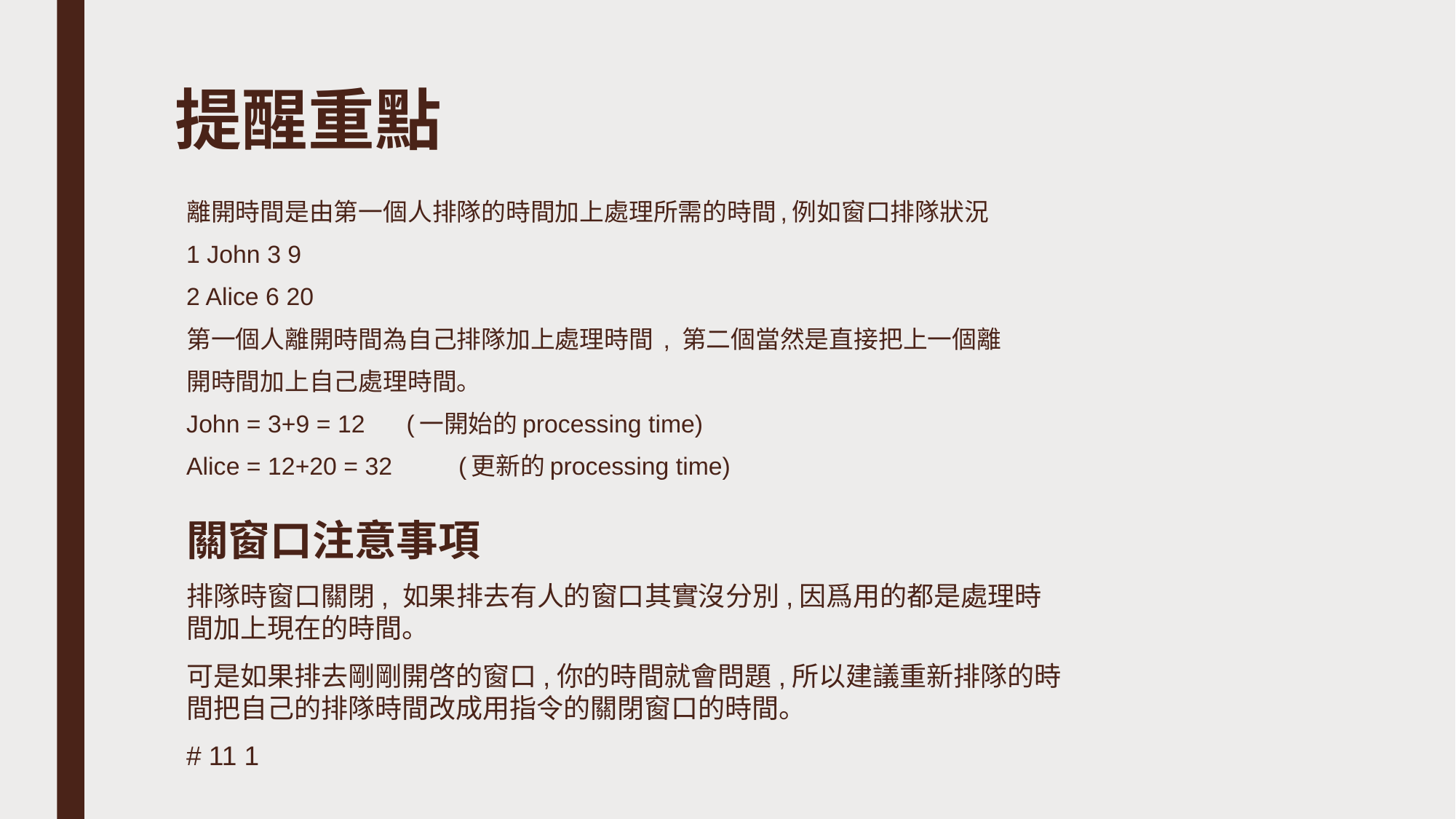

# 提醒重點
離開時間是由第一個人排隊的時間加上處理所需的時間,例如窗口排隊狀況
1 John 3 9
2 Alice 6 20
第一個人離開時間為自己排隊加上處理時間 , 第二個當然是直接把上一個離
開時間加上自己處理時間。
John = 3+9 = 12      (一開始的processing time)
Alice = 12+20 = 32	 (更新的processing time)
關窗口注意事項
排隊時窗口關閉, 如果排去有人的窗口其實沒分別,因爲用的都是處理時間加上現在的時間。
可是如果排去剛剛開啓的窗口,你的時間就會問題,所以建議重新排隊的時間把自己的排隊時間改成用指令的關閉窗口的時間。
# 11 1